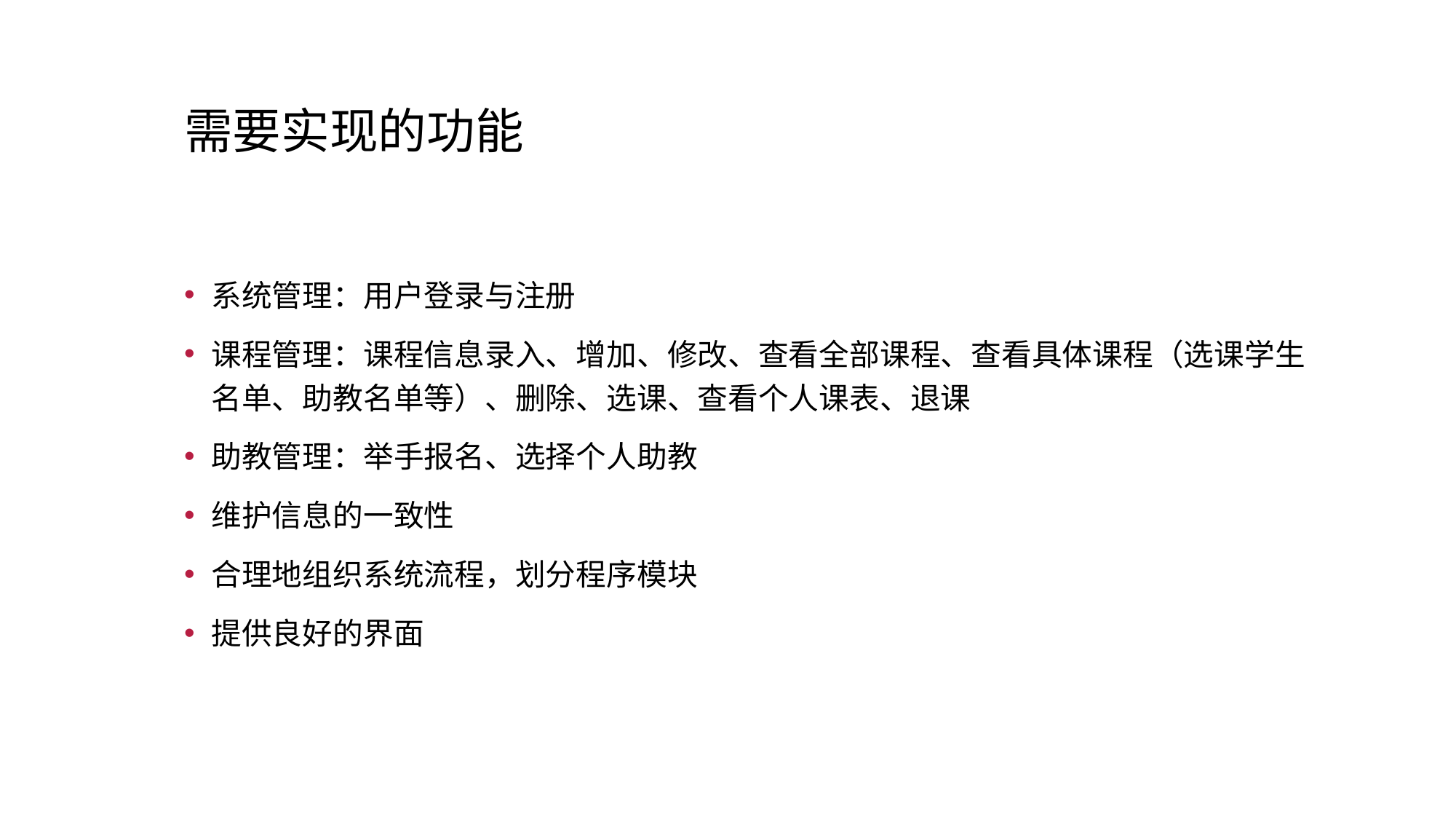

# 需要实现的功能
系统管理：用户登录与注册
课程管理：课程信息录入、增加、修改、查看全部课程、查看具体课程（选课学生名单、助教名单等）、删除、选课、查看个人课表、退课
助教管理：举手报名、选择个人助教
维护信息的一致性
合理地组织系统流程，划分程序模块
提供良好的界面